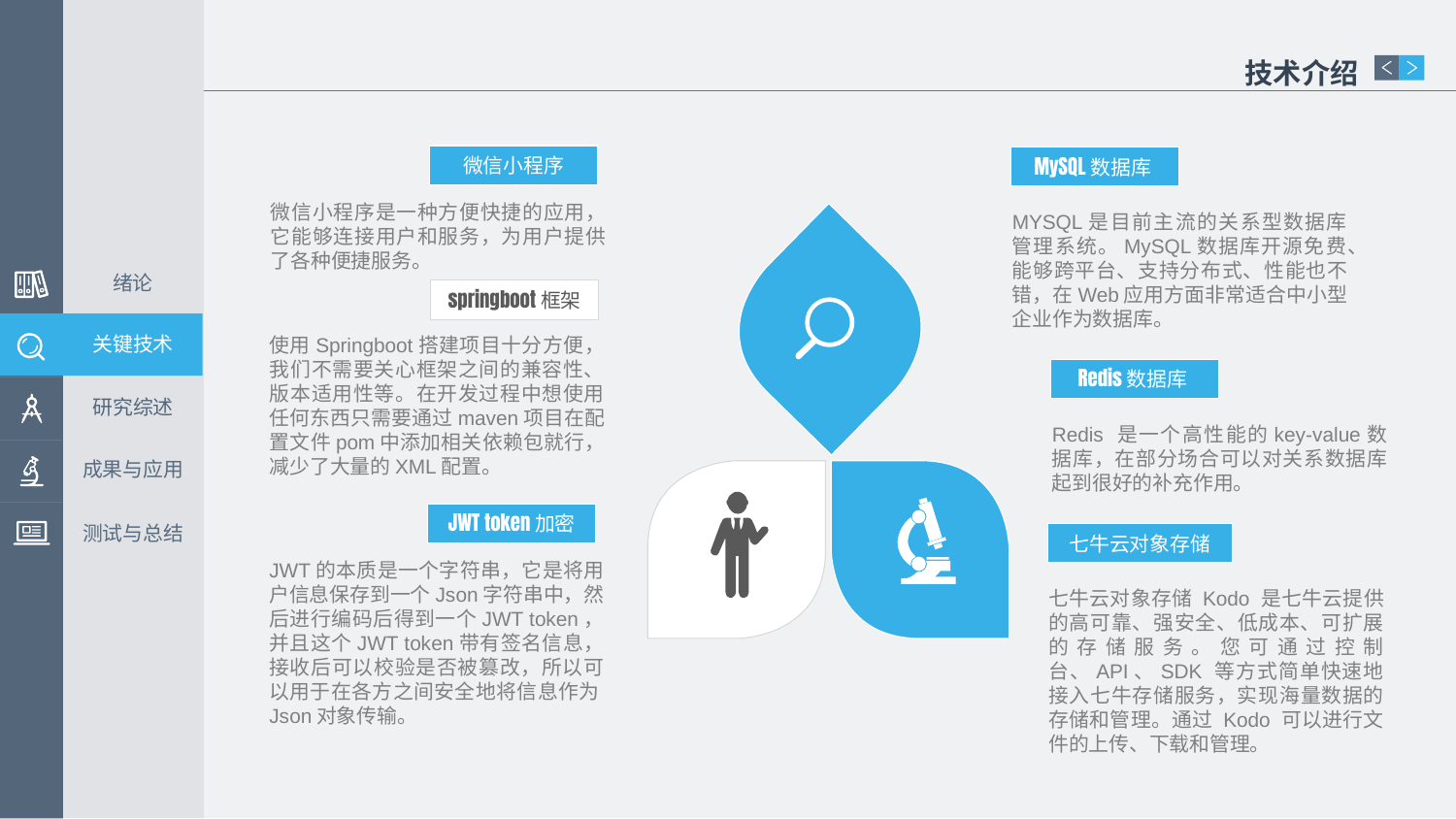

技术介绍

微信小程序
MySQL数据库
微信小程序是一种方便快捷的应用，它能够连接用户和服务，为用户提供了各种便捷服务。
MYSQL是目前主流的关系型数据库管理系统。MySQL数据库开源免费、能够跨平台、支持分布式、性能也不错，在Web应用方面非常适合中小型企业作为数据库。

绪论

springboot框架

关键技术

使用Springboot搭建项目十分方便，我们不需要关心框架之间的兼容性、版本适用性等。在开发过程中想使用任何东西只需要通过maven项目在配置文件pom中添加相关依赖包就行，减少了大量的XML配置。
Redis数据库
研究综述

Redis 是一个高性能的key-value数据库，在部分场合可以对关系数据库起到很好的补充作用。

成果与应用

JWT token加密
测试与总结

七牛云对象存储
JWT的本质是一个字符串，它是将用户信息保存到一个Json字符串中，然后进行编码后得到一个JWT token，并且这个JWT token带有签名信息，接收后可以校验是否被篡改，所以可以用于在各方之间安全地将信息作为Json对象传输。
七牛云对象存储 Kodo 是七牛云提供的高可靠、强安全、低成本、可扩展的存储服务。您可通过控制台、API、SDK 等方式简单快速地接入七牛存储服务，实现海量数据的存储和管理。通过 Kodo 可以进行文件的上传、下载和管理。